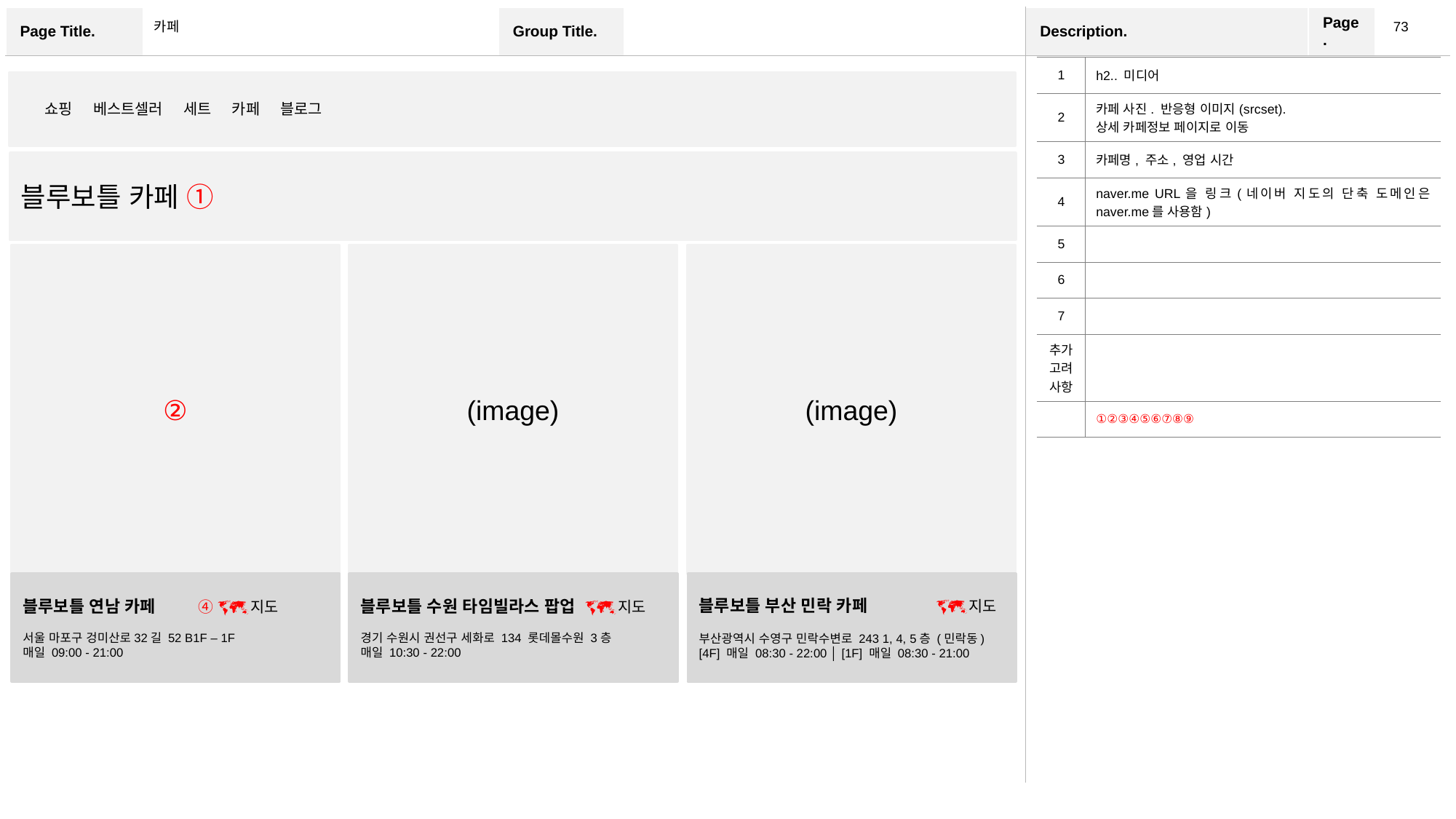

73
# 카페

| 1 | h2.. 미디어 |
| --- | --- |
| 2 | 카페 사진. 반응형 이미지(srcset). 상세 카페정보 페이지로 이동 |
| 3 | 카페명, 주소, 영업 시간 |
| 4 | naver.me URL을 링크(네이버 지도의 단축 도메인은 naver.me를 사용함) |
| 5 |  |
| 6 |  |
| 7 |  |
| 추가 고려 사항 |  |
|  | ①②③④⑤⑥⑦⑧⑨ |

쇼핑     베스트셀러     세트     카페     블로그
블루보틀 카페 ①
②
(image)
(image)
블루보틀 연남 카페         ④ 🗺️지도

서울 마포구 겅미산로32길 52 B1F – 1F
매일 09:00 - 21:00
블루보틀 수원 타임빌라스 팝업  🗺️지도

경기 수원시 권선구 세화로 134 롯데몰수원 3층
매일 10:30 - 22:00
블루보틀 부산 민락 카페	     🗺️지도

부산광역시 수영구 민락수변로 243 1, 4, 5층 (민락동)
[4F] 매일 08:30 - 22:00 │ [1F] 매일 08:30 - 21:00